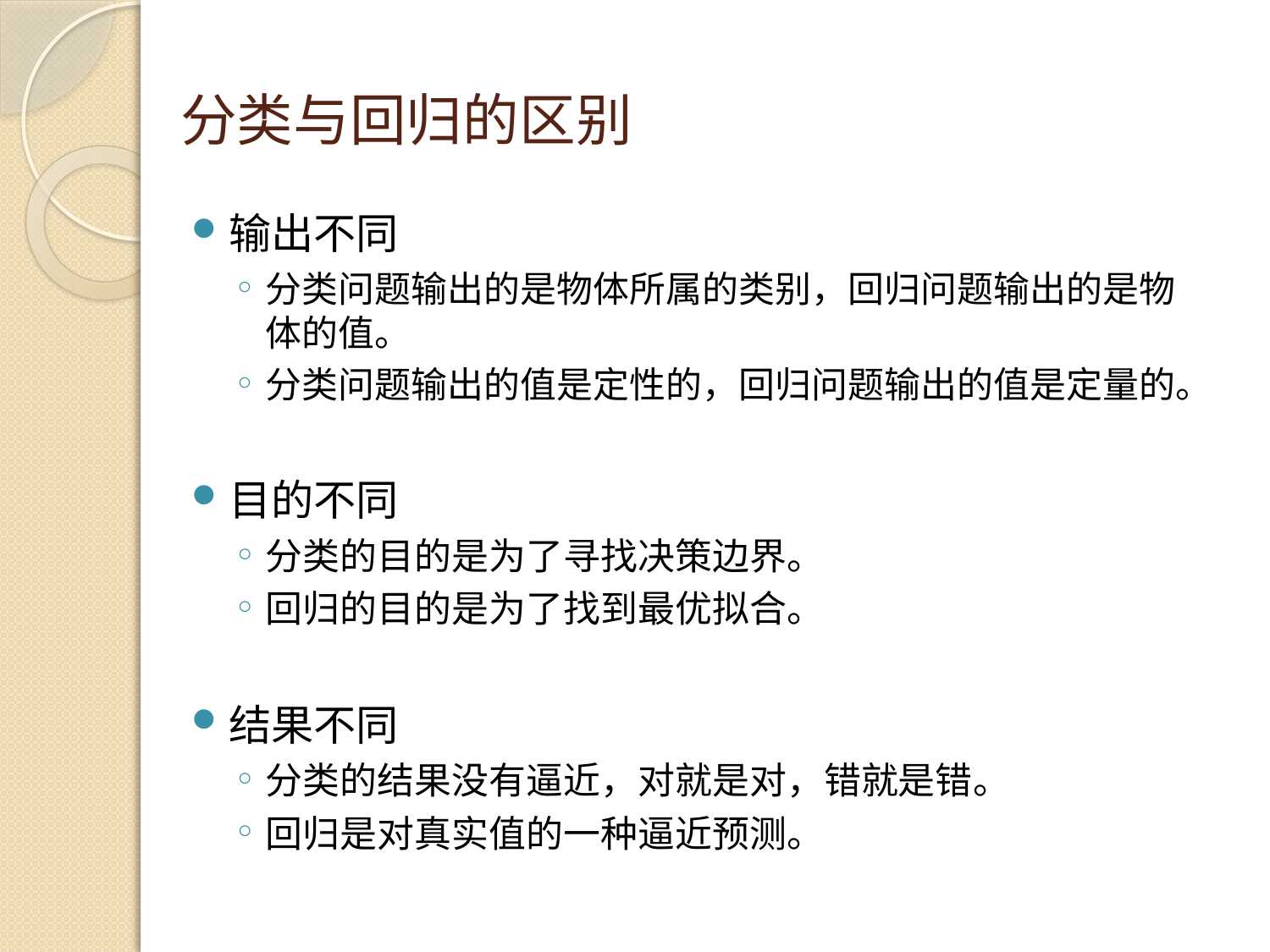

# 分类与回归的区别
输出不同
分类问题输出的是物体所属的类别，回归问题输出的是物体的值。
分类问题输出的值是定性的，回归问题输出的值是定量的。

目的不同
分类的目的是为了寻找决策边界。
回归的目的是为了找到最优拟合。

结果不同
分类的结果没有逼近，对就是对，错就是错。
回归是对真实值的一种逼近预测。